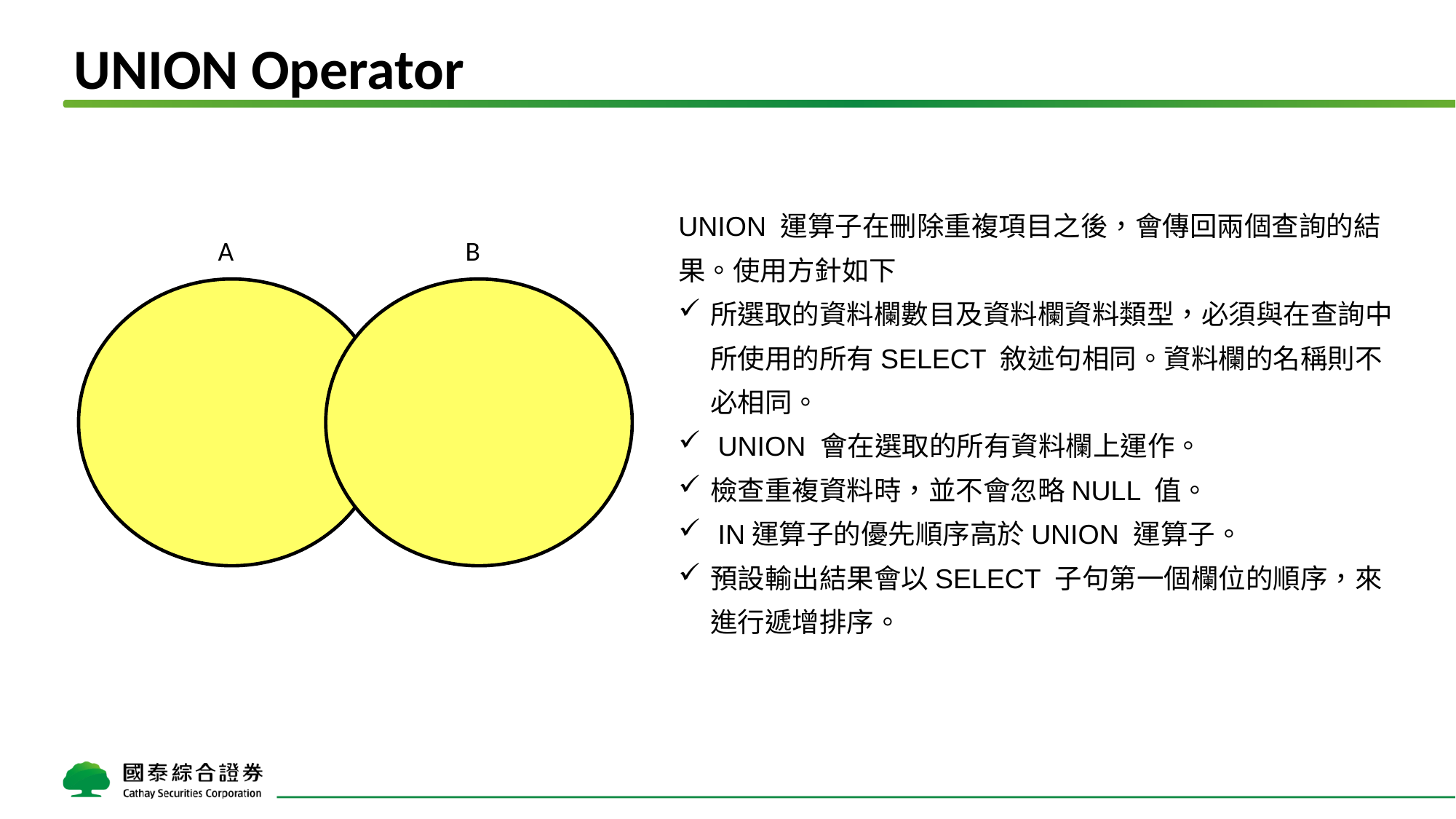

# UNION Operator
UNION 運算子在刪除重複項目之後，會傳回兩個查詢的結果。使用方針如下
所選取的資料欄數目及資料欄資料類型，必須與在查詢中所使用的所有SELECT 敘述句相同。資料欄的名稱則不必相同。
 UNION 會在選取的所有資料欄上運作。
檢查重複資料時，並不會忽略NULL 值。
 IN運算子的優先順序高於UNION 運算子。
預設輸出結果會以SELECT 子句第一個欄位的順序，來進行遞增排序。

A
B